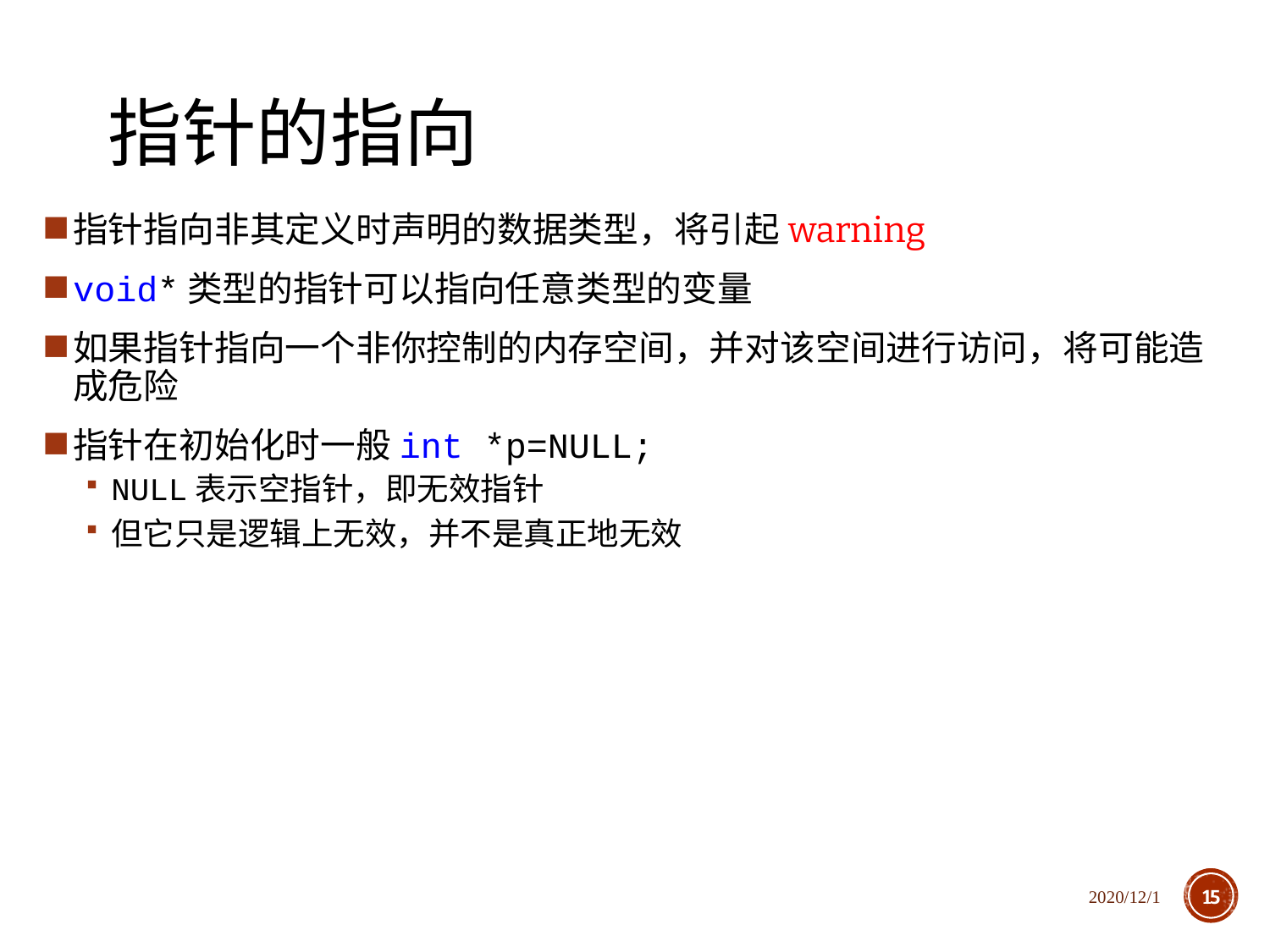

# 指针的指向
指针指向非其定义时声明的数据类型，将引起warning
void*类型的指针可以指向任意类型的变量
如果指针指向一个非你控制的内存空间，并对该空间进行访问，将可能造成危险
指针在初始化时一般int *p=NULL;
NULL表示空指针，即无效指针
但它只是逻辑上无效，并不是真正地无效
2020/12/1
15